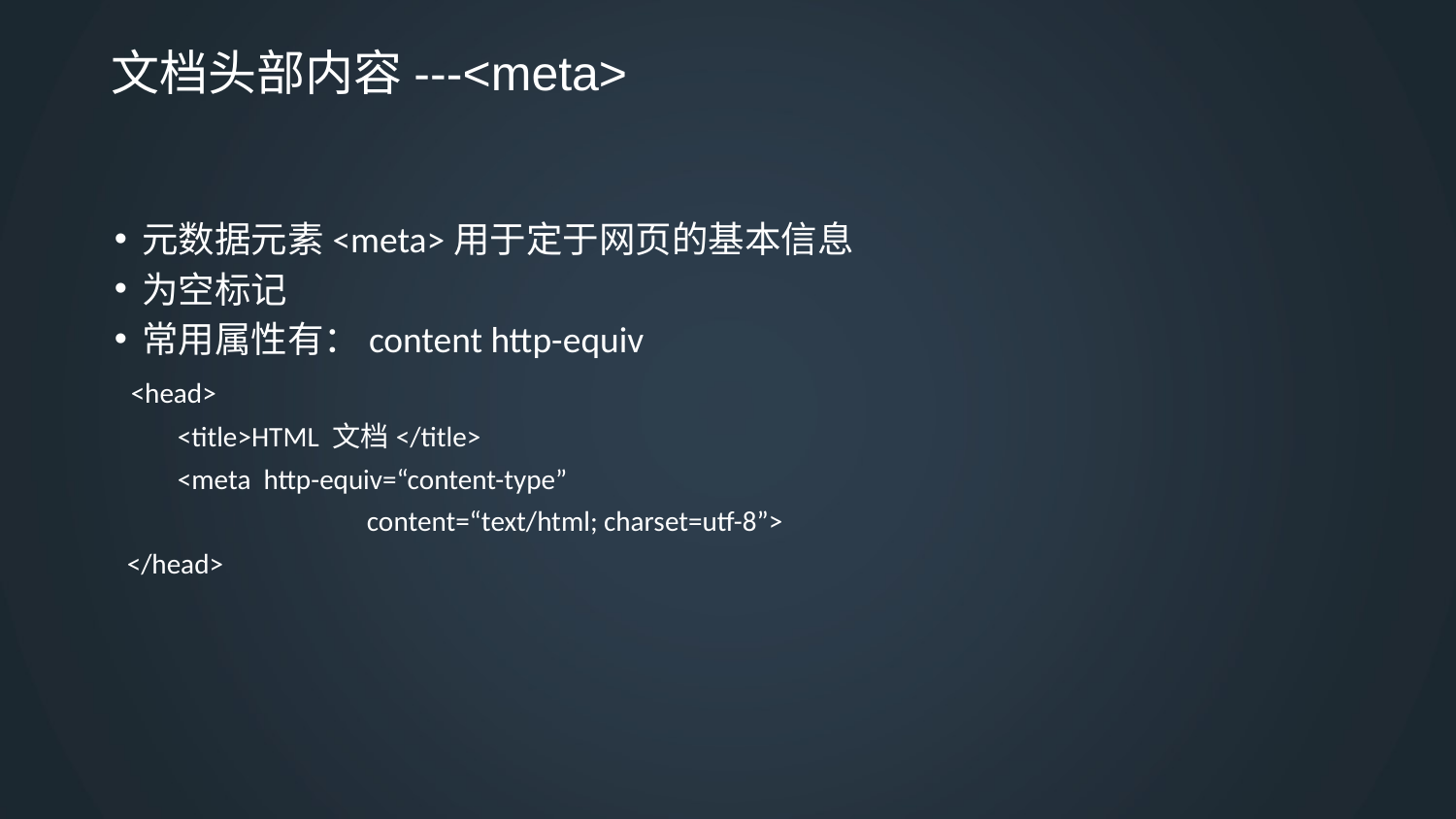

# 文档头部内容---<meta>
元数据元素<meta>用于定于网页的基本信息
为空标记
常用属性有：content http-equiv
  <head>
          <title>HTML 文档</title>
          <meta  http-equiv=“content-type”
                                        content=“text/html; charset=utf-8”>
  </head>